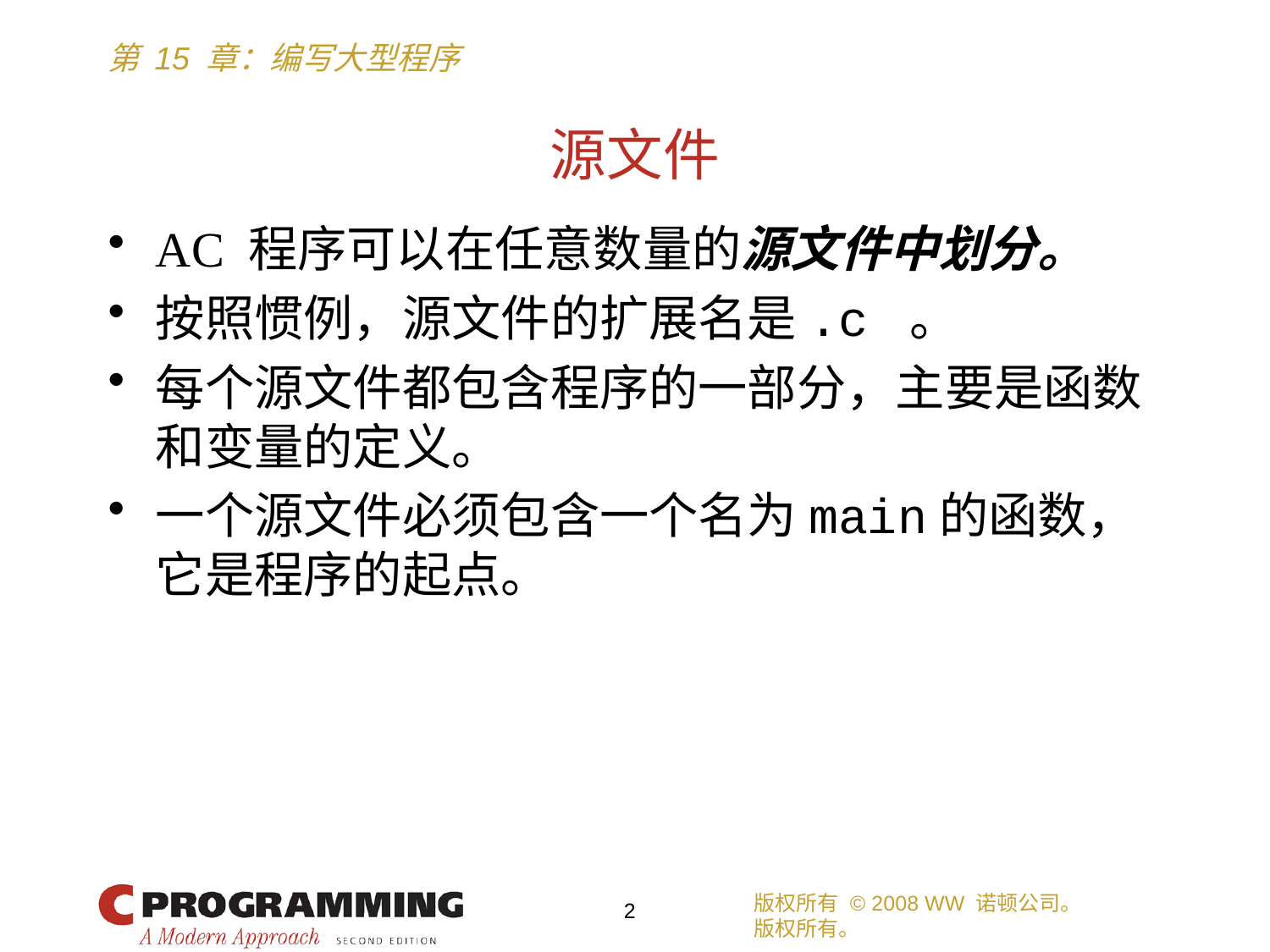

# 源文件
AC 程序可以在任意数量的源文件中划分。
按照惯例，源文件的扩展名是.c 。
每个源文件都包含程序的一部分，主要是函数和变量的定义。
一个源文件必须包含一个名为main的函数，它是程序的起点。
版权所有 © 2008 WW 诺顿公司。
版权所有。
2